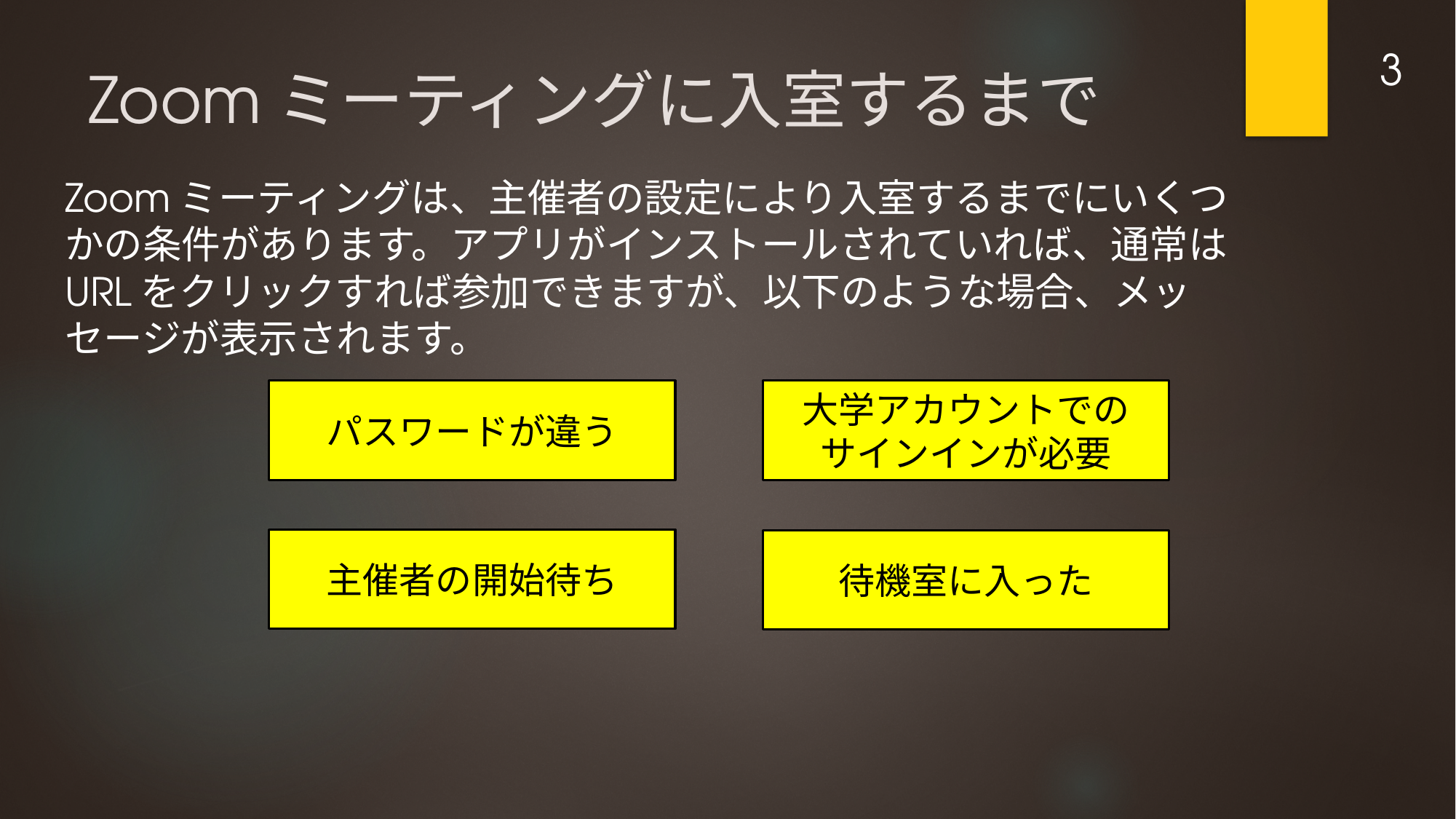

3
# Zoomミーティングに入室するまで
Zoomミーティングは、主催者の設定により入室するまでにいくつかの条件があります。アプリがインストールされていれば、通常はURLをクリックすれば参加できますが、以下のような場合、メッセージが表示されます。
パスワードが違う
大学アカウントでの
サインインが必要
主催者の開始待ち
待機室に入った